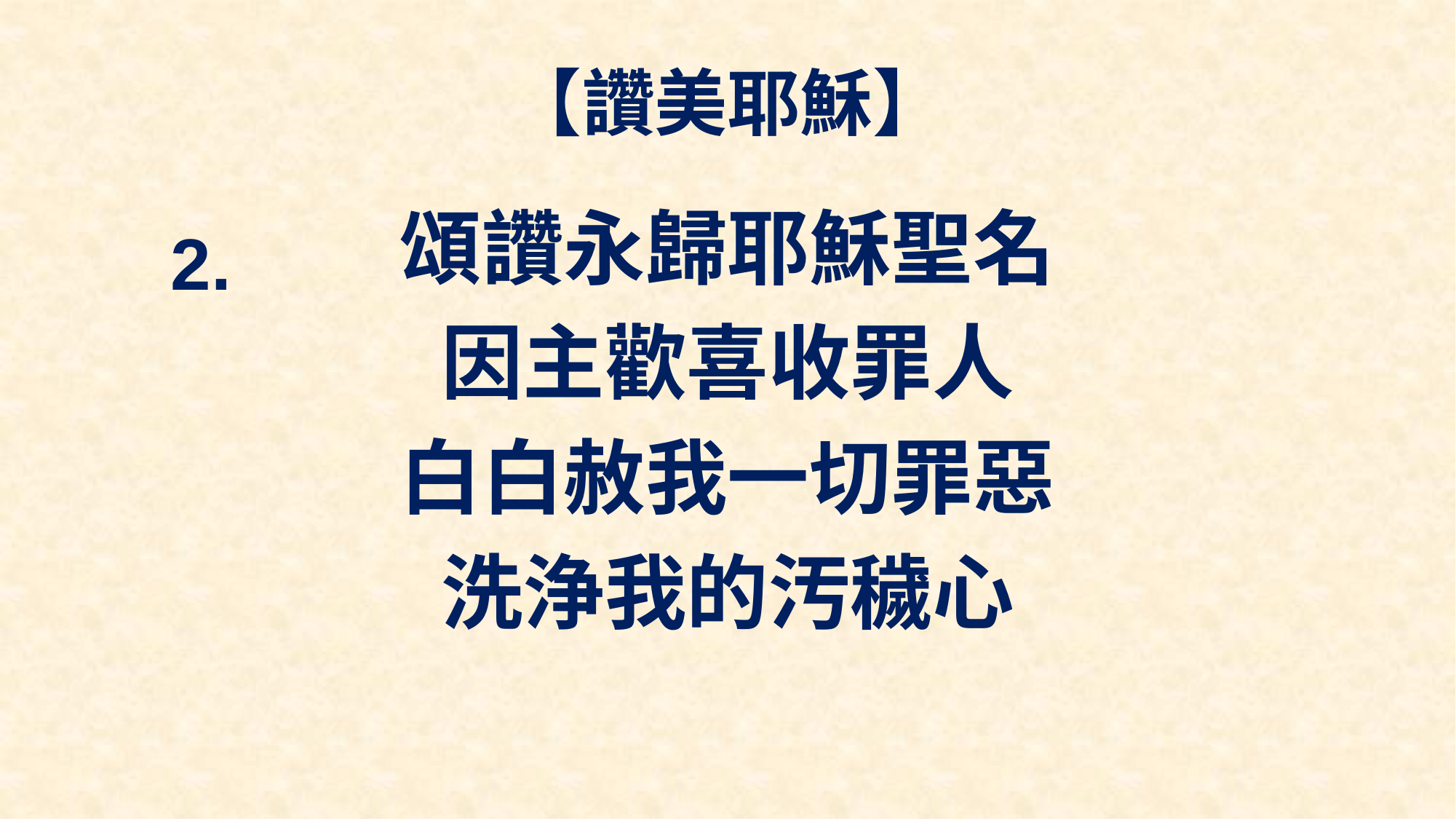

# 【讚美耶穌】
頌讚永歸耶穌聖名
因主歡喜收罪人
白白赦我一切罪惡
洗浄我的汚穢心
2.